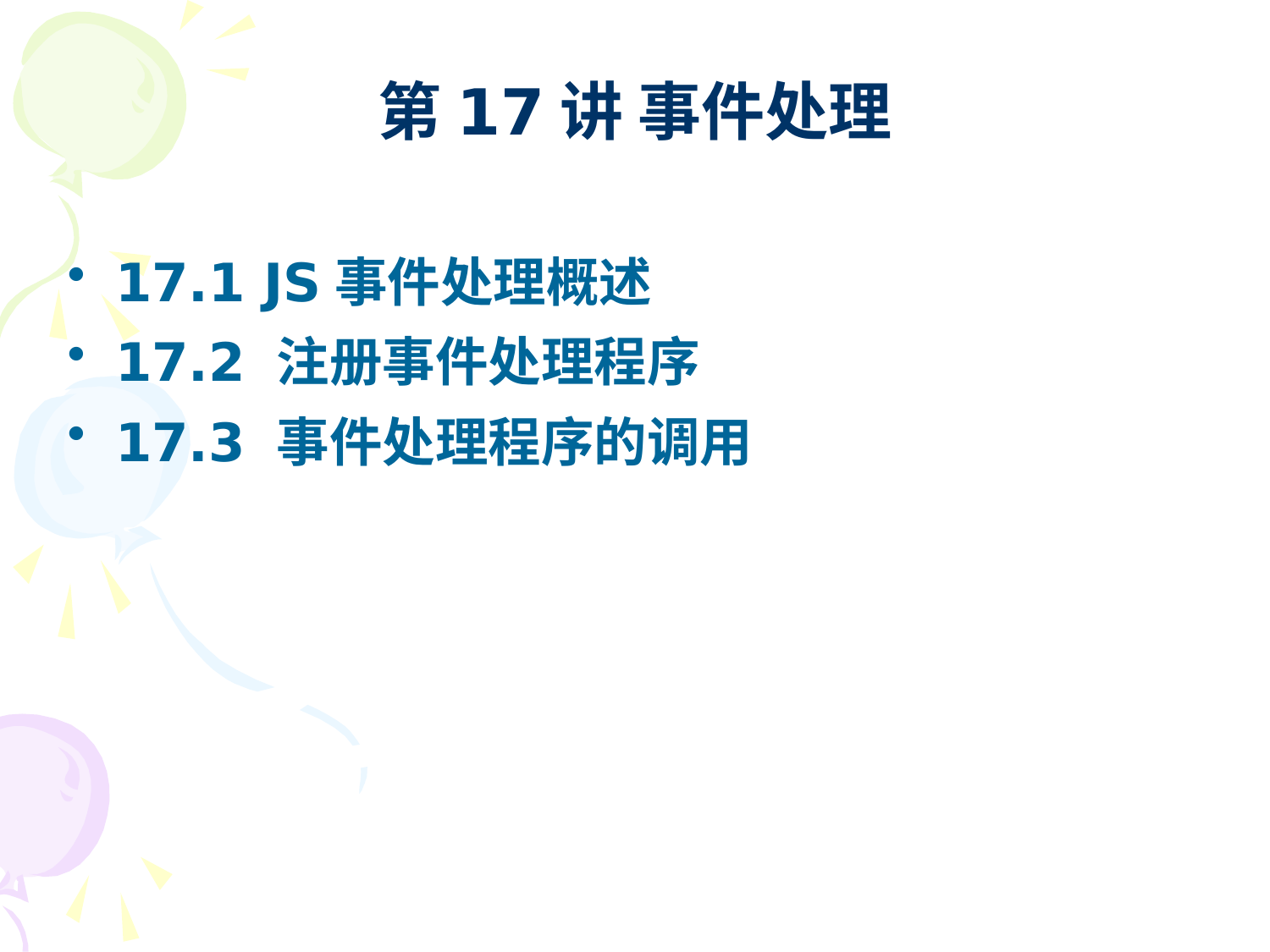

# 第17讲 事件处理
17.1 JS事件处理概述
17.2 注册事件处理程序
17.3 事件处理程序的调用